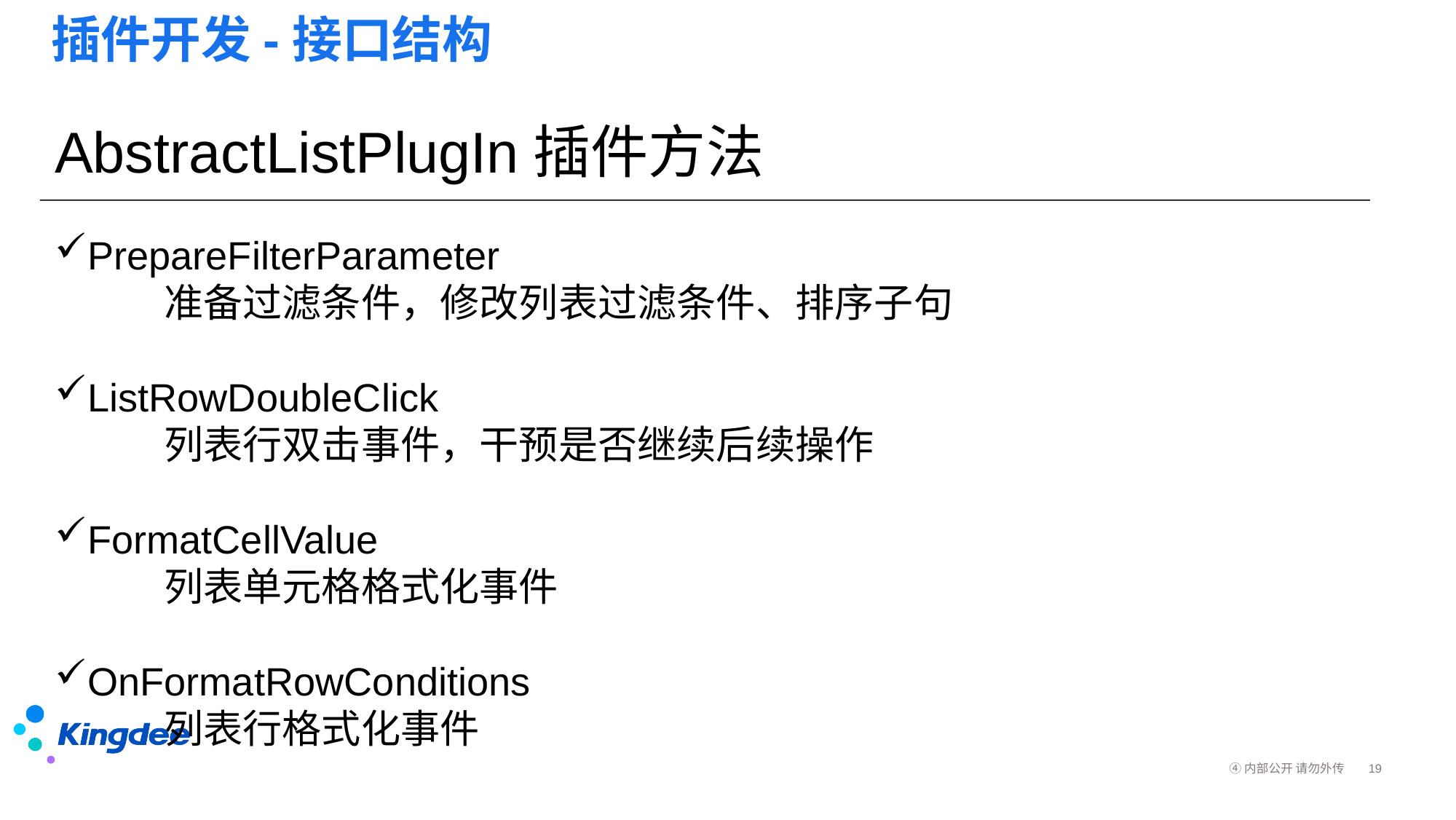

# 插件开发-接口结构
AbstractListPlugIn插件方法

PrepareFilterParameter
	准备过滤条件，修改列表过滤条件、排序子句

ListRowDoubleClick
	列表行双击事件，干预是否继续后续操作

FormatCellValue
	列表单元格格式化事件

OnFormatRowConditions
	列表行格式化事件